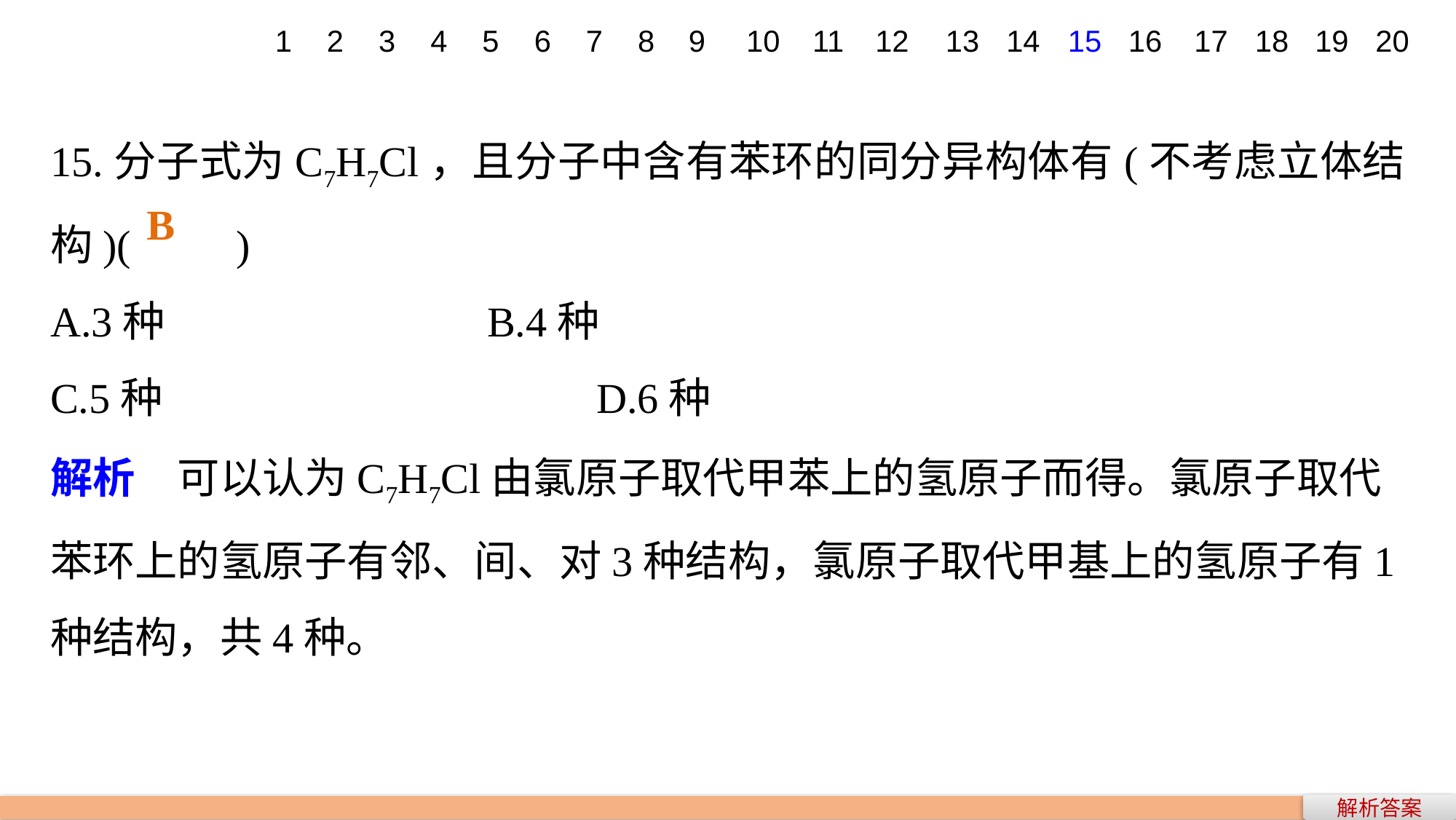

1
2
3
4
5
6
7
8
9
10
11
12
13
14
15
16
17
18
19
20
15.分子式为C7H7Cl，且分子中含有苯环的同分异构体有(不考虑立体结构)(　　)
A.3种  			B.4种
C.5种  				D.6种
解析　可以认为C7H7Cl由氯原子取代甲苯上的氢原子而得。氯原子取代苯环上的氢原子有邻、间、对3种结构，氯原子取代甲基上的氢原子有1种结构，共4种。
B
解析答案